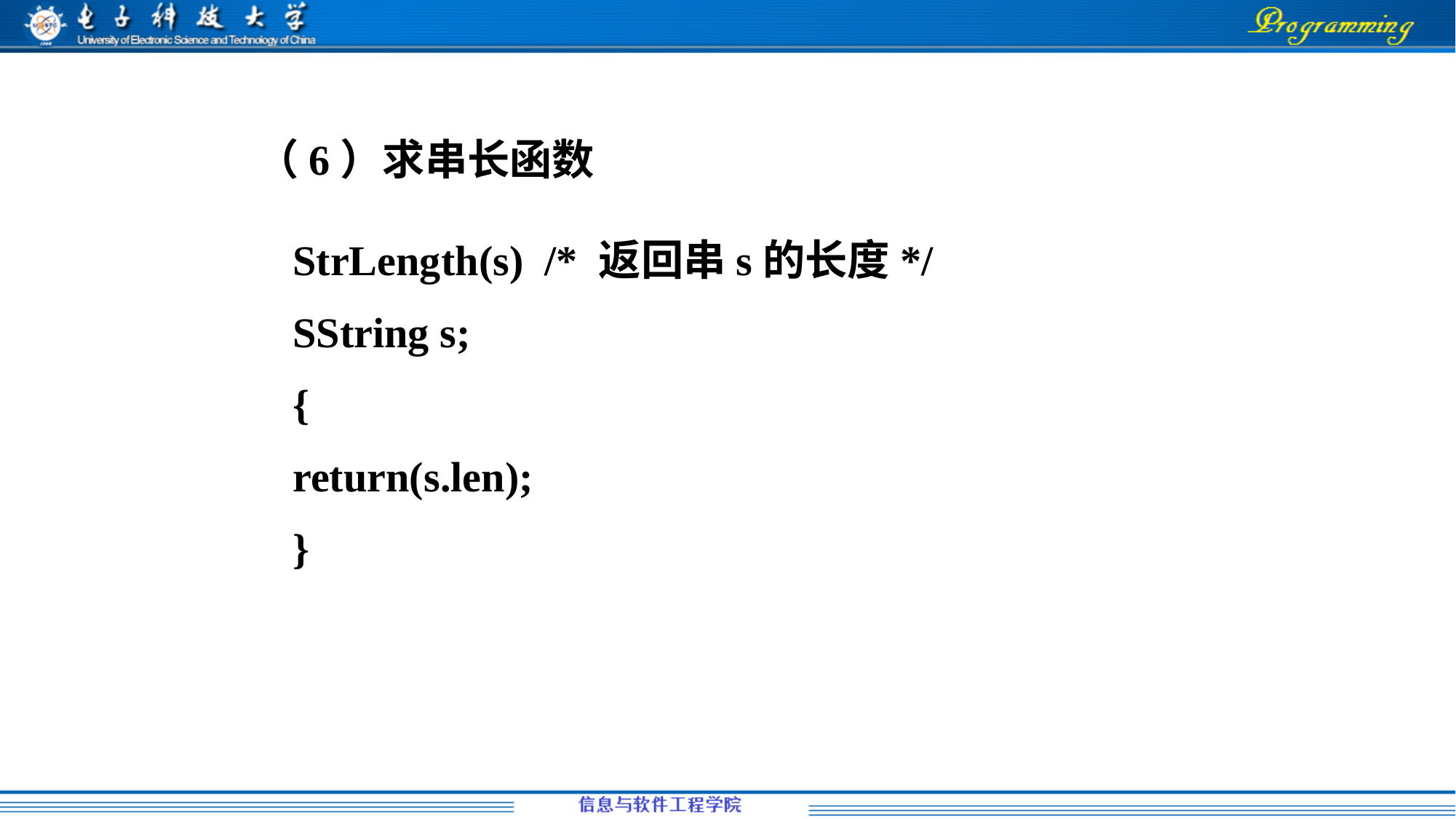

（6）求串长函数
StrLength(s)  /* 返回串s的长度*/
SString s;
{
return(s.len);
}